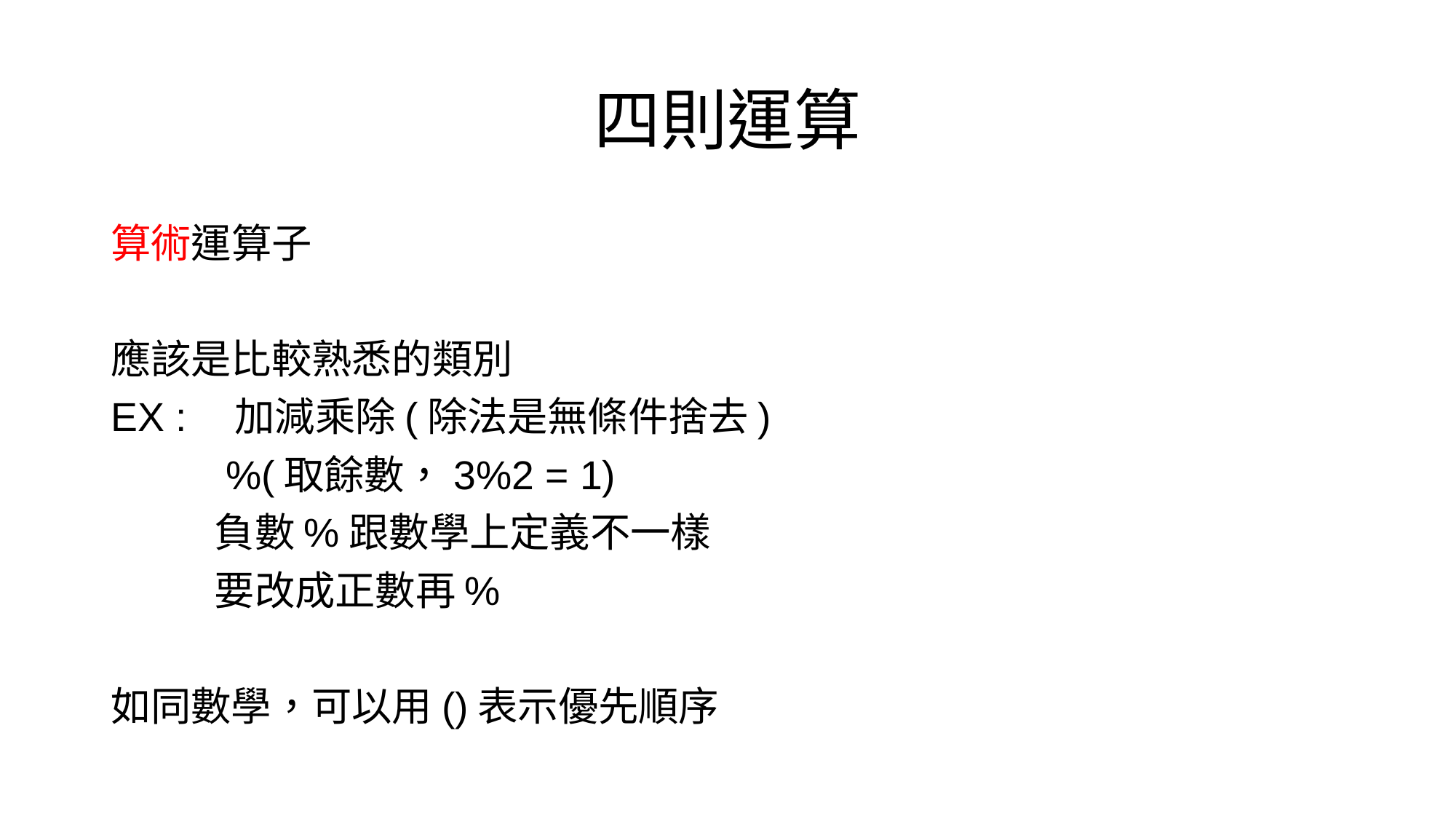

# 四則運算
算術運算子

應該是比較熟悉的類別
EX : 	 加減乘除(除法是無條件捨去)
	 %(取餘數，3%2 = 1)
	負數%跟數學上定義不一樣
	要改成正數再%

如同數學，可以用()表示優先順序